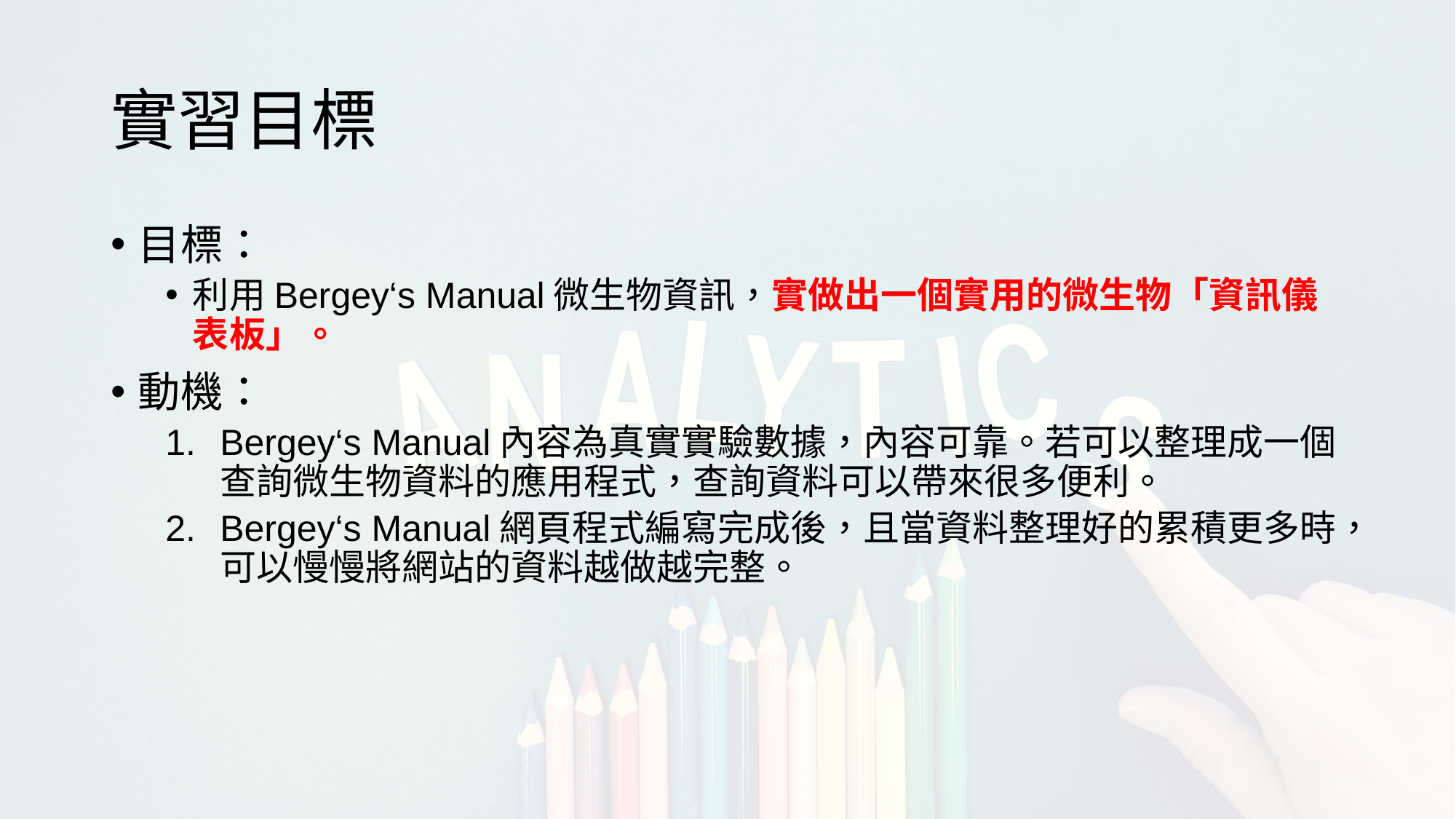

# 實習目標
目標：
利用Bergey‘s Manual微生物資訊，實做出一個實用的微生物「資訊儀表板」。
動機：
Bergey‘s Manual內容為真實實驗數據，內容可靠。若可以整理成一個查詢微生物資料的應用程式，查詢資料可以帶來很多便利。
Bergey‘s Manual網頁程式編寫完成後，且當資料整理好的累積更多時，可以慢慢將網站的資料越做越完整。